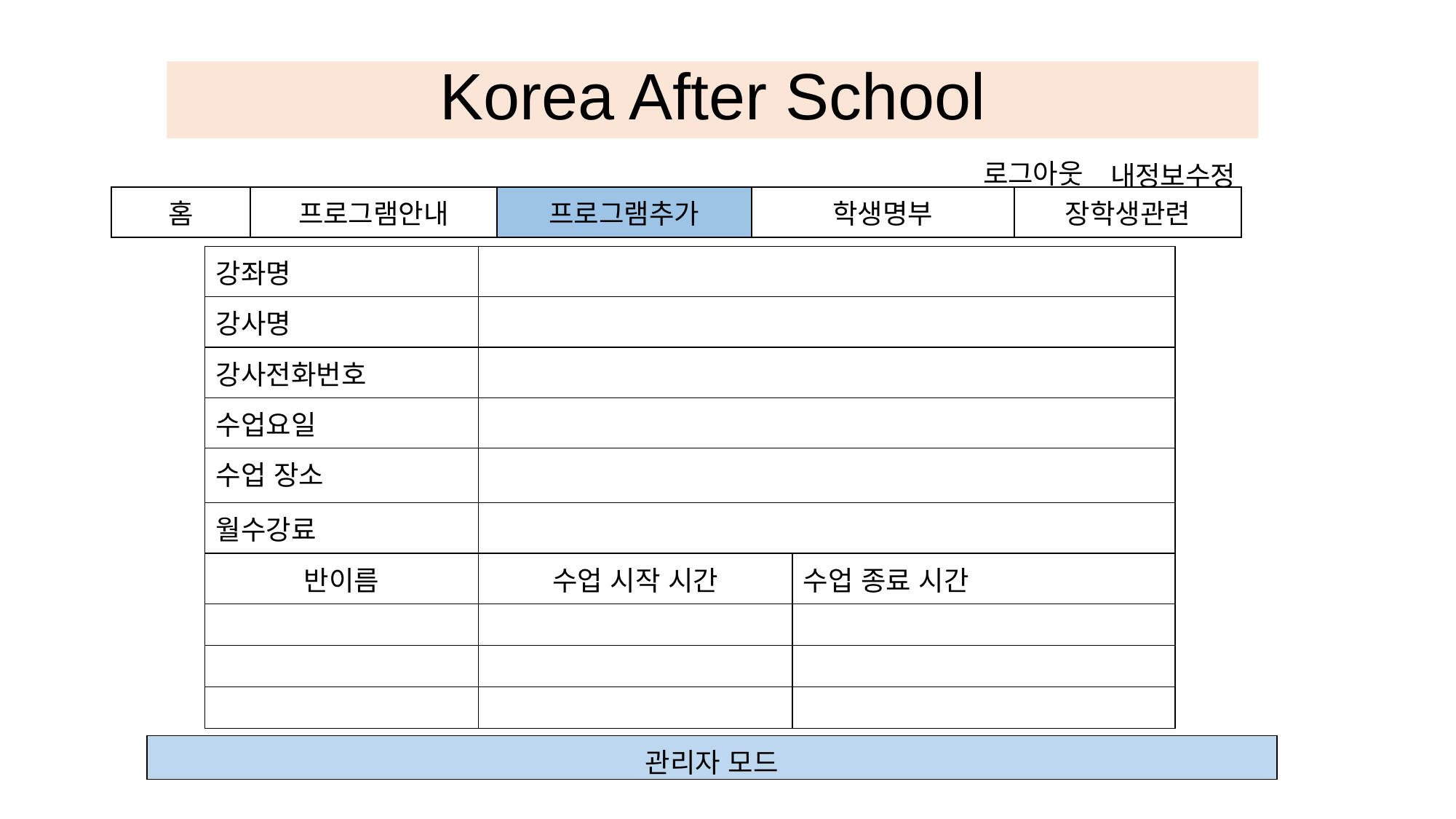

# Korea After School
로그아웃
내정보수정
| 홈 | 프로그램안내 | 프로그램추가 | 학생명부 | 장학생관련 |
| --- | --- | --- | --- | --- |
| 강좌명 |  |  |
| --- | --- | --- |
| 강사명 |  |  |
| 강사전화번호 |  |  |
| 수업요일 |  |  |
| 수업 장소 |  |  |
| 월수강료 |  |  |
| 반이름 | 수업 시작 시간 | 수업 종료 시간 |
|  |  |  |
|  |  |  |
|  |  |  |
| 관리자 모드 |
| --- |